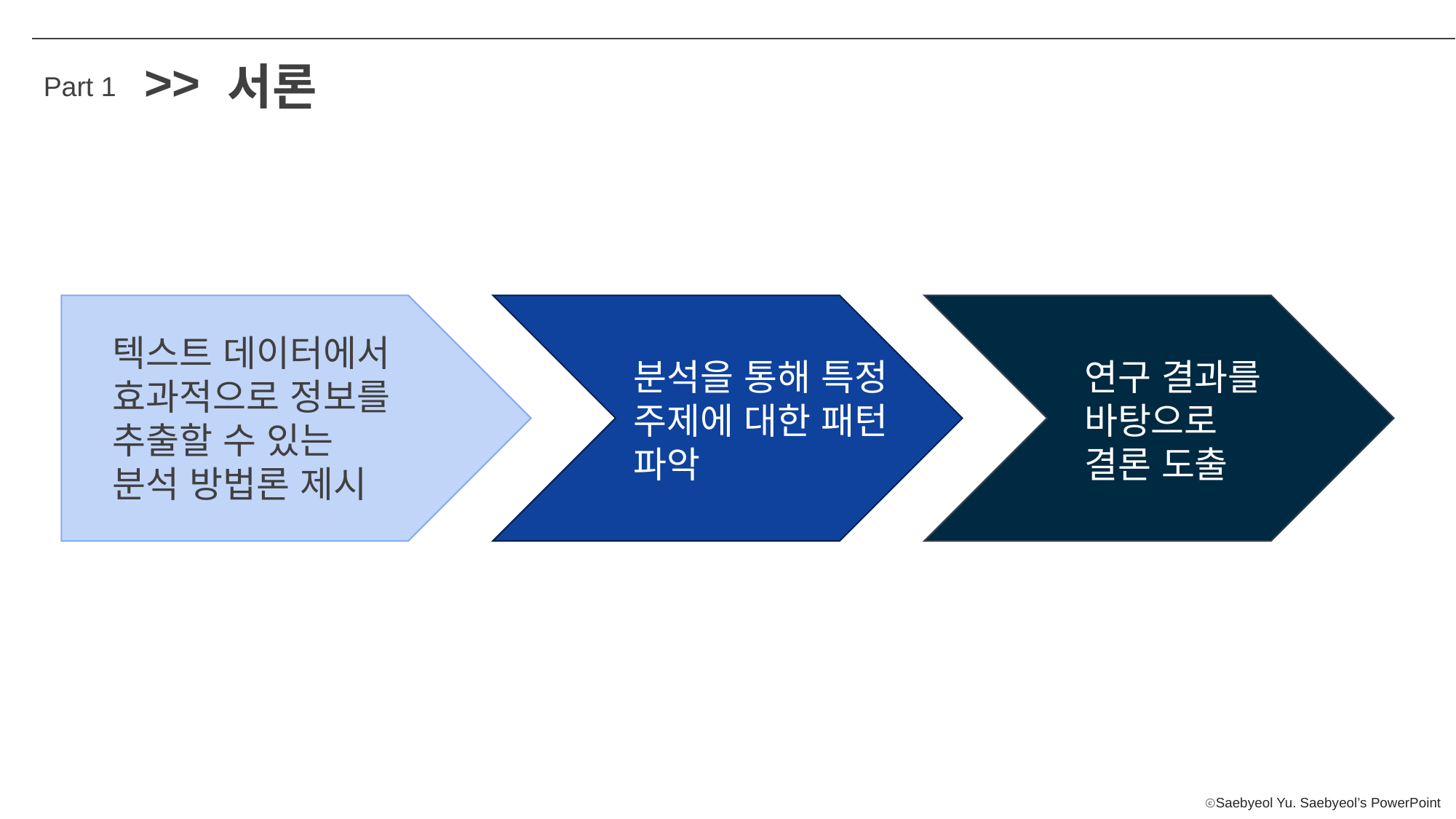

>>
서론
Part 1

텍스트 데이터에서
효과적으로 정보를
추출할 수 있는
분석 방법론 제시
분석을 통해 특정
주제에 대한 패턴
파악
연구 결과를
바탕으로
결론 도출